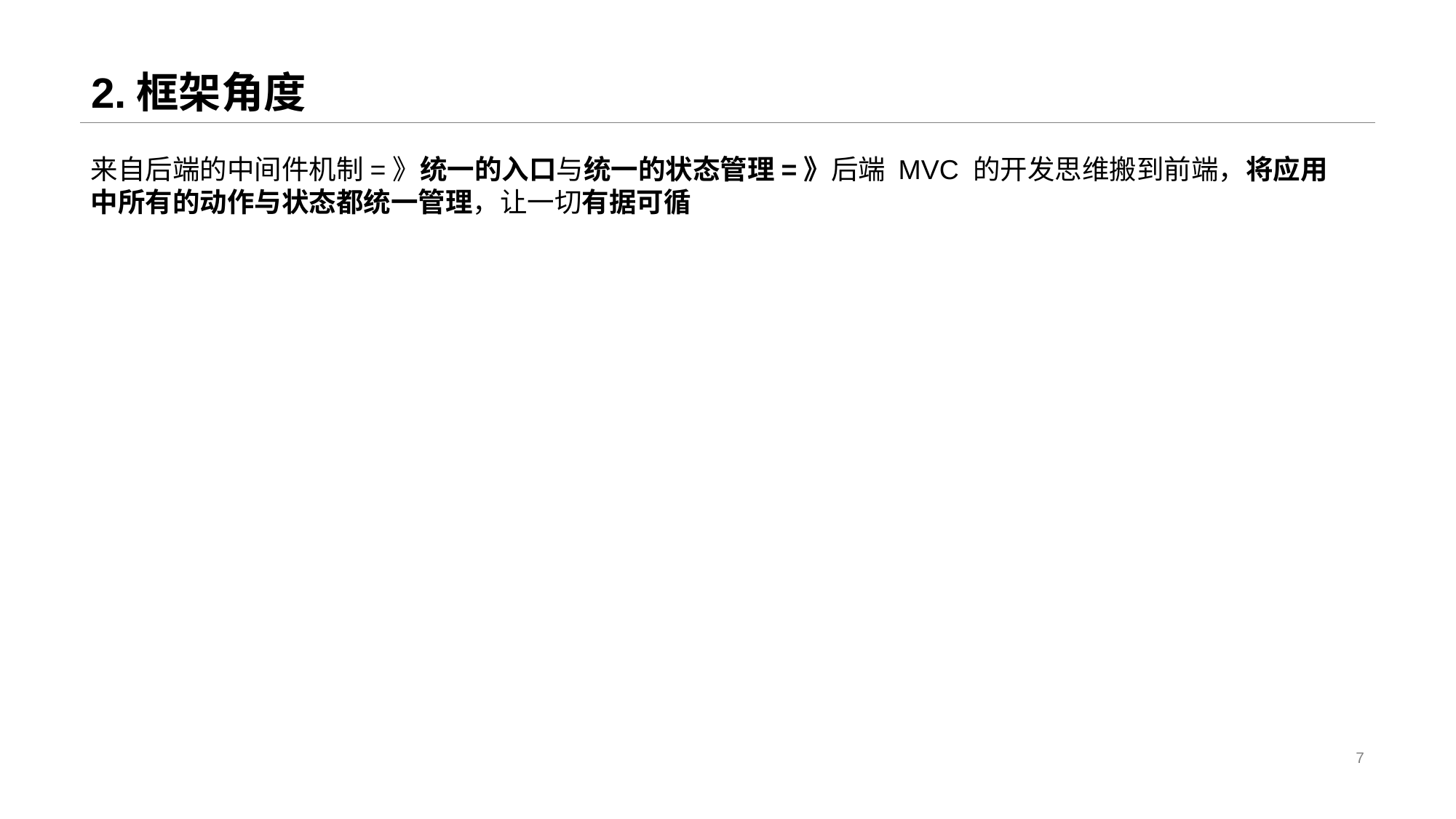

# 2.框架角度
来自后端的中间件机制=》统一的入口与统一的状态管理=》后端 MVC 的开发思维搬到前端，将应用中所有的动作与状态都统一管理，让一切有据可循
7